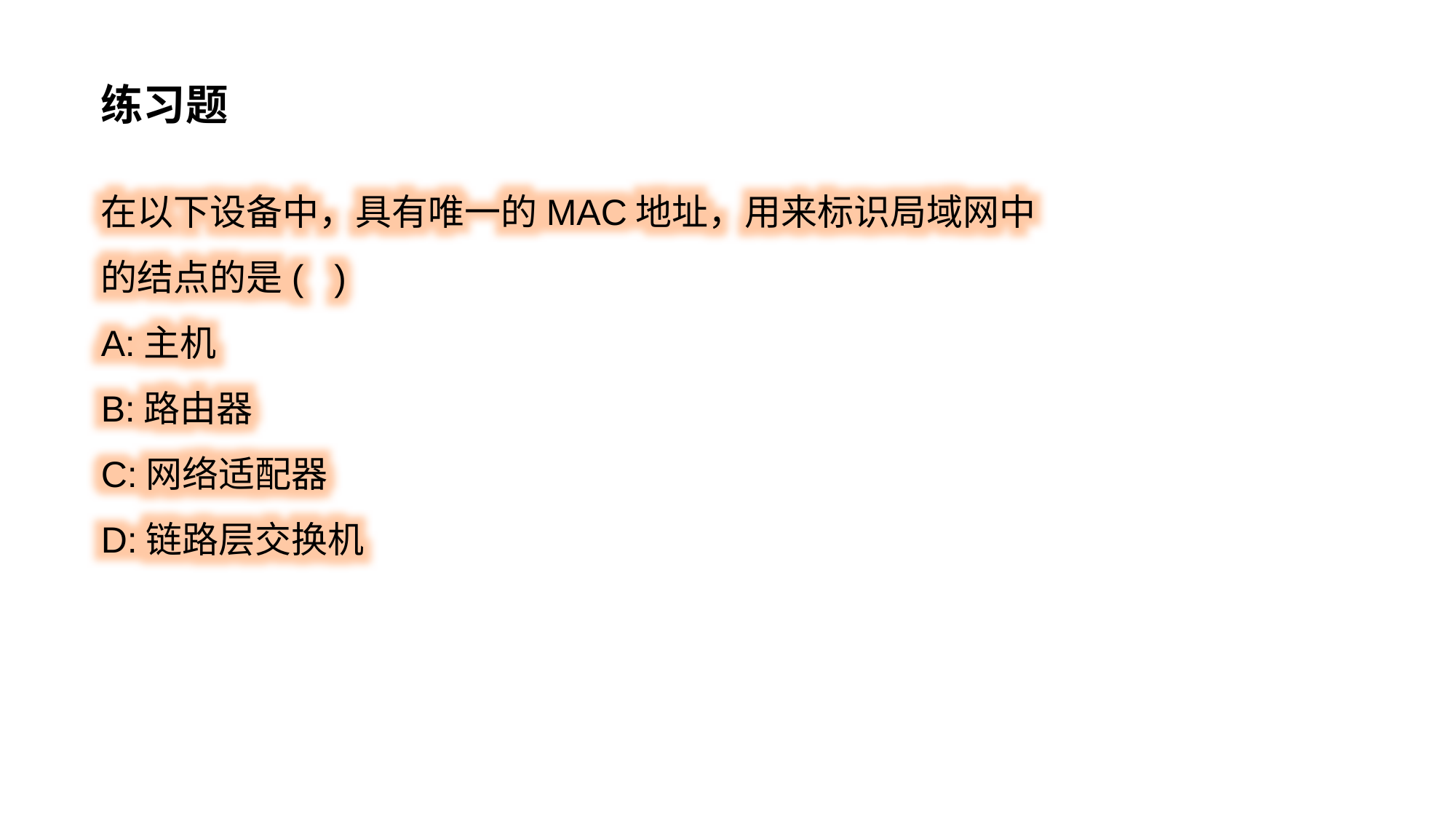

练习题
在以下设备中，具有唯一的MAC地址，用来标识局域网中的结点的是(   )
A:主机
B:路由器
C:网络适配器
D:链路层交换机